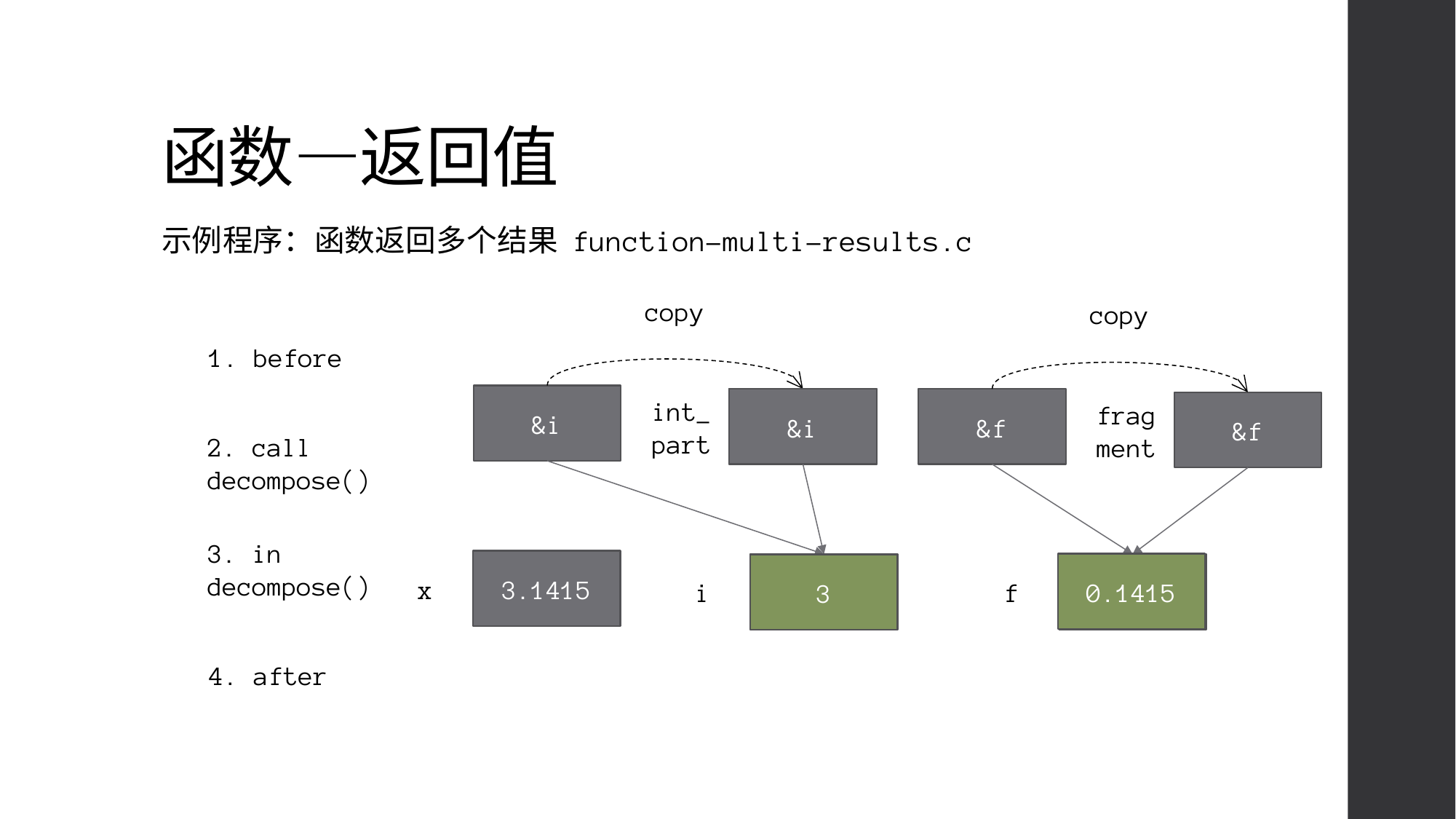

# 函数—返回值
示例程序：函数返回多个结果 function-multi-results.c

copy
copy
1. before

&i
int_part

&i

&f
fragment
&f
2. call decompose()
3. in decompose()
x
3.1415
0.1415
i
?
f
?
3
4. after